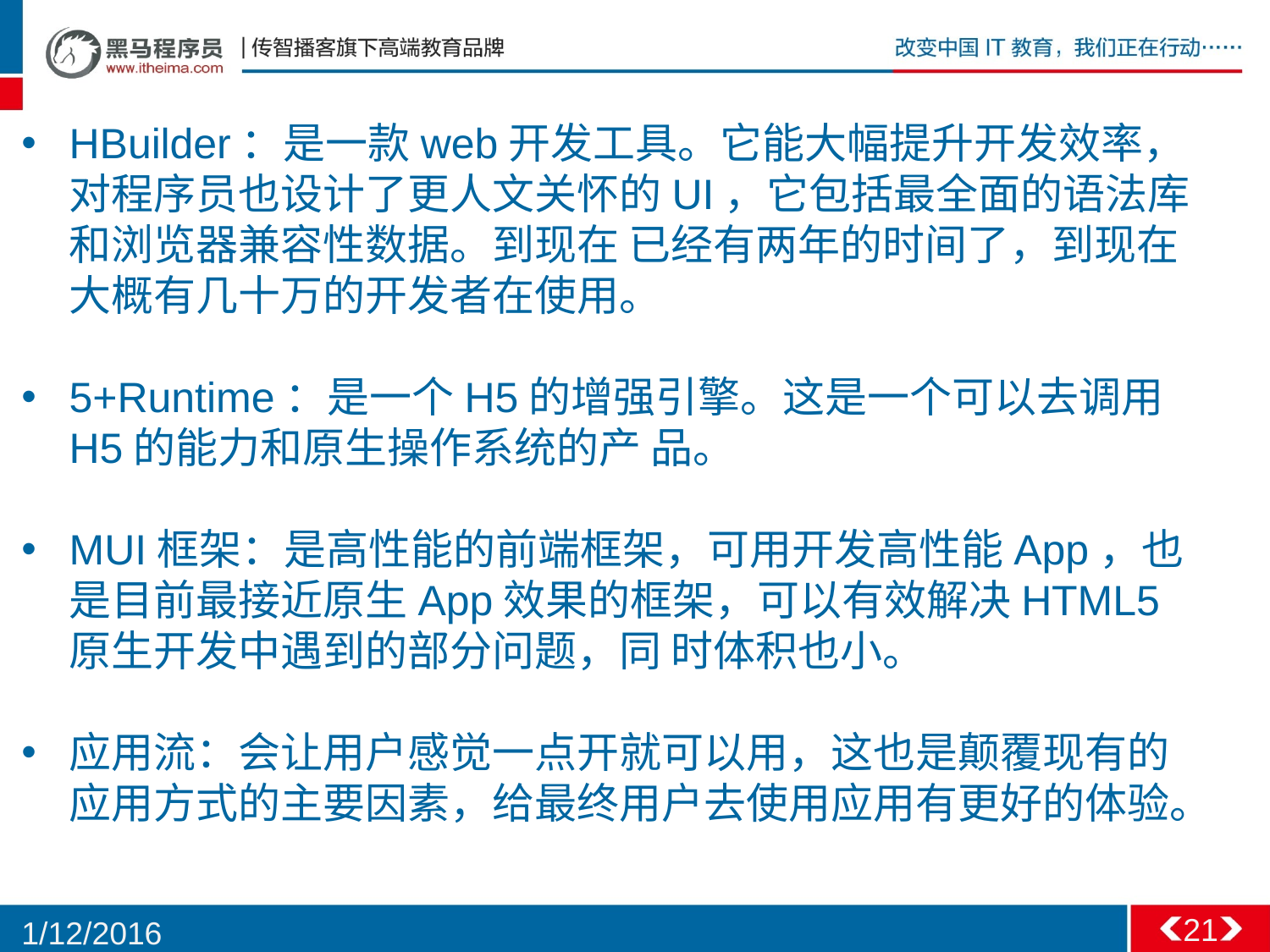

HBuilder：是一款web开发工具。它能大幅提升开发效率，对程序员也设计了更人文关怀的UI，它包括最全面的语法库和浏览器兼容性数据。到现在 已经有两年的时间了，到现在大概有几十万的开发者在使用。

5+Runtime：是一个H5的增强引擎。这是一个可以去调用H5的能力和原生操作系统的产 品。

MUI框架：是高性能的前端框架，可用开发高性能App，也是目前最接近原生App效果的框架，可以有效解决HTML5原生开发中遇到的部分问题，同 时体积也小。

应用流：会让用户感觉一点开就可以用，这也是颠覆现有的应用方式的主要因素，给最终用户去使用应用有更好的体验。
21

1/12/2016